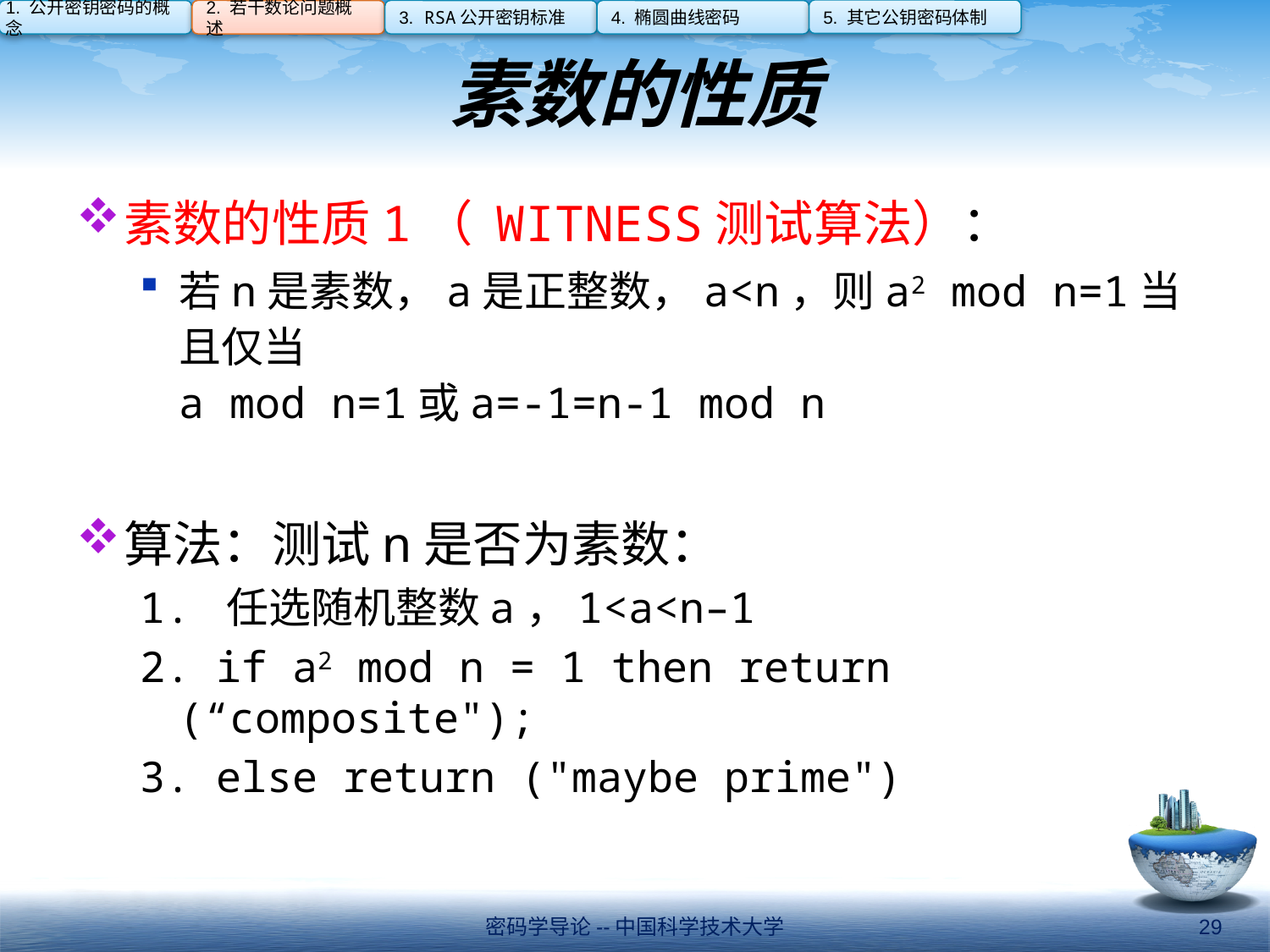

5. 其它公钥密码体制
1. 公开密钥密码的概念
2. 若干数论问题概述
3. RSA公开密钥标准
4. 椭圆曲线密码
# 素数的性质
素数的性质1（ WITNESS测试算法）：
若n是素数，a是正整数，a<n，则a2 mod n=1当且仅当
a mod n=1或a=-1=n-1 mod n

算法：测试n是否为素数：
1. 任选随机整数a，1<a<n–1
2. if a2 mod n = 1 then return (“composite");
3. else return ("maybe prime")
密码学导论--中国科学技术大学
29